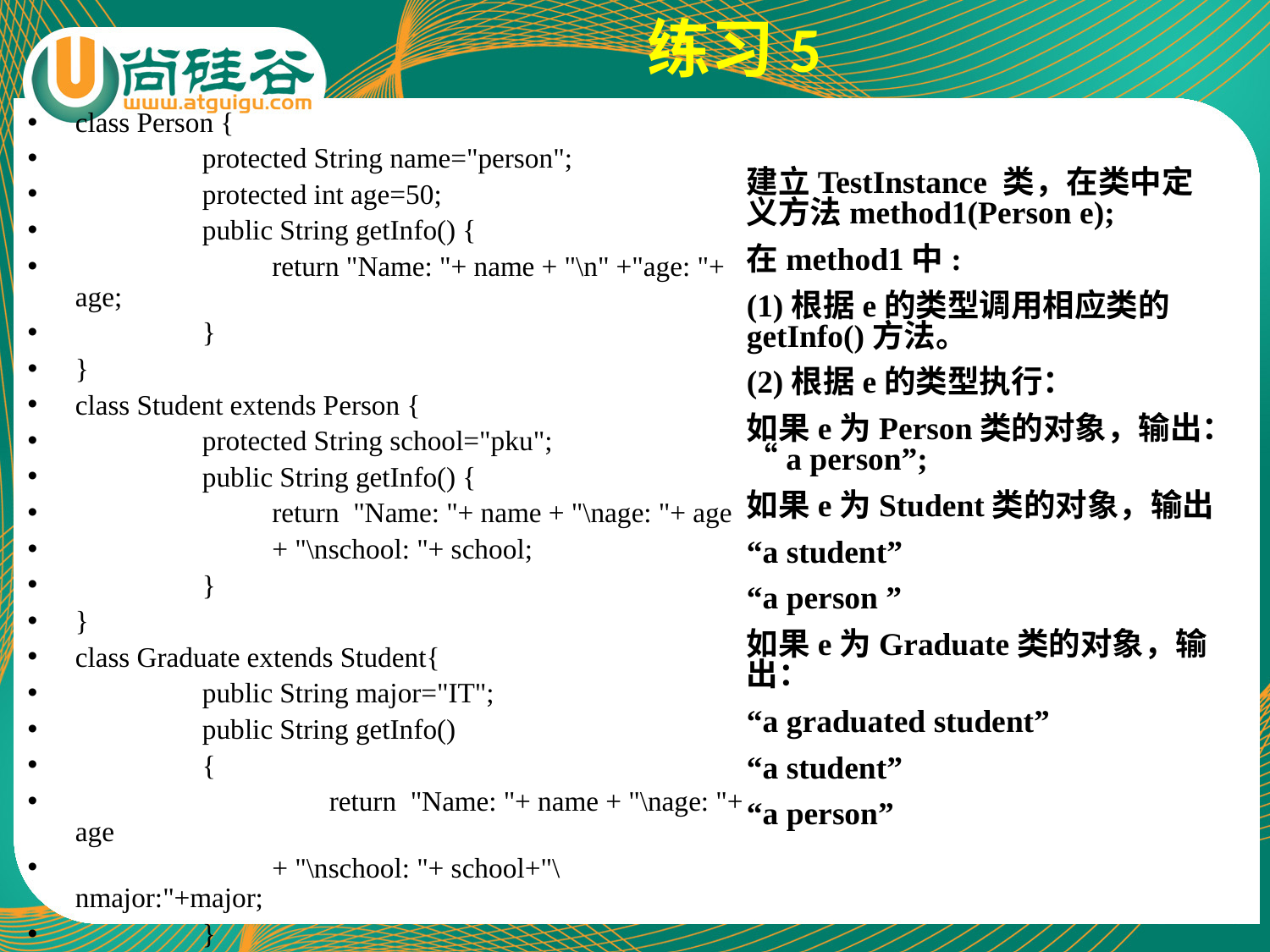

# 练习5
class Person {
	protected String name="person";
	protected int age=50;
	public String getInfo() {
	          return "Name: "+ name + "\n" +"age: "+ age;
	}
}
class Student extends Person {
	protected String school="pku";
	public String getInfo() {
  	          return  "Name: "+ name + "\nage: "+ age
	          + "\nschool: "+ school;
	}
}
class Graduate extends Student{
	public String major="IT";
	public String getInfo()
	{
		return  "Name: "+ name + "\nage: "+ age
	          + "\nschool: "+ school+"\nmajor:"+major;
	}
}
建立TestInstance 类，在类中定义方法method1(Person e);
在method1中:
(1)根据e的类型调用相应类的getInfo()方法。
(2)根据e的类型执行：
如果e为Person类的对象，输出：“a person”;
如果e为Student类的对象，输出
“a student”
“a person ”
如果e为Graduate类的对象，输出：
“a graduated student”
“a student”
“a person”